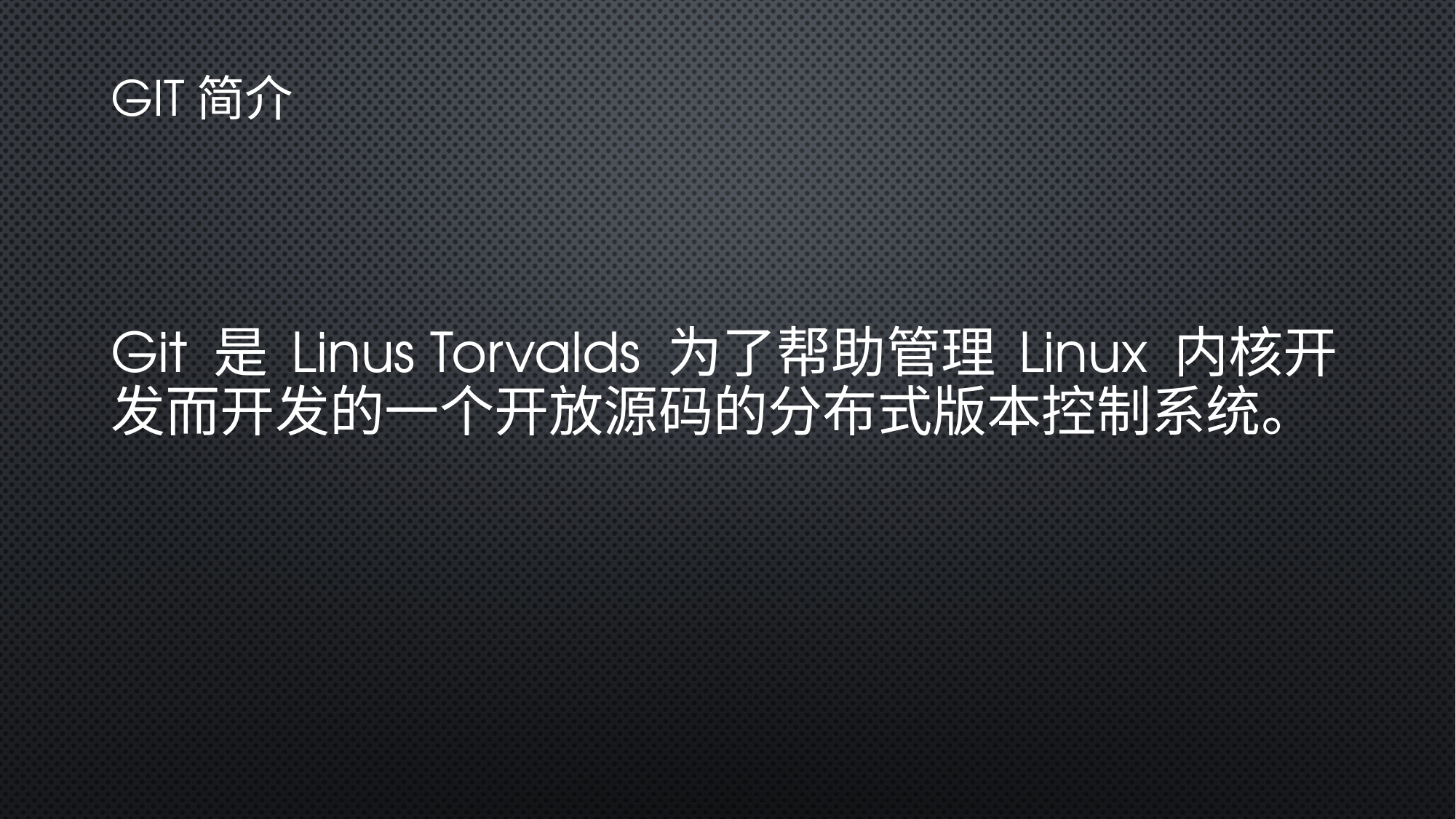

Git简介
Git 是 Linus Torvalds 为了帮助管理 Linux 内核开发而开发的一个开放源码的分布式版本控制系统。